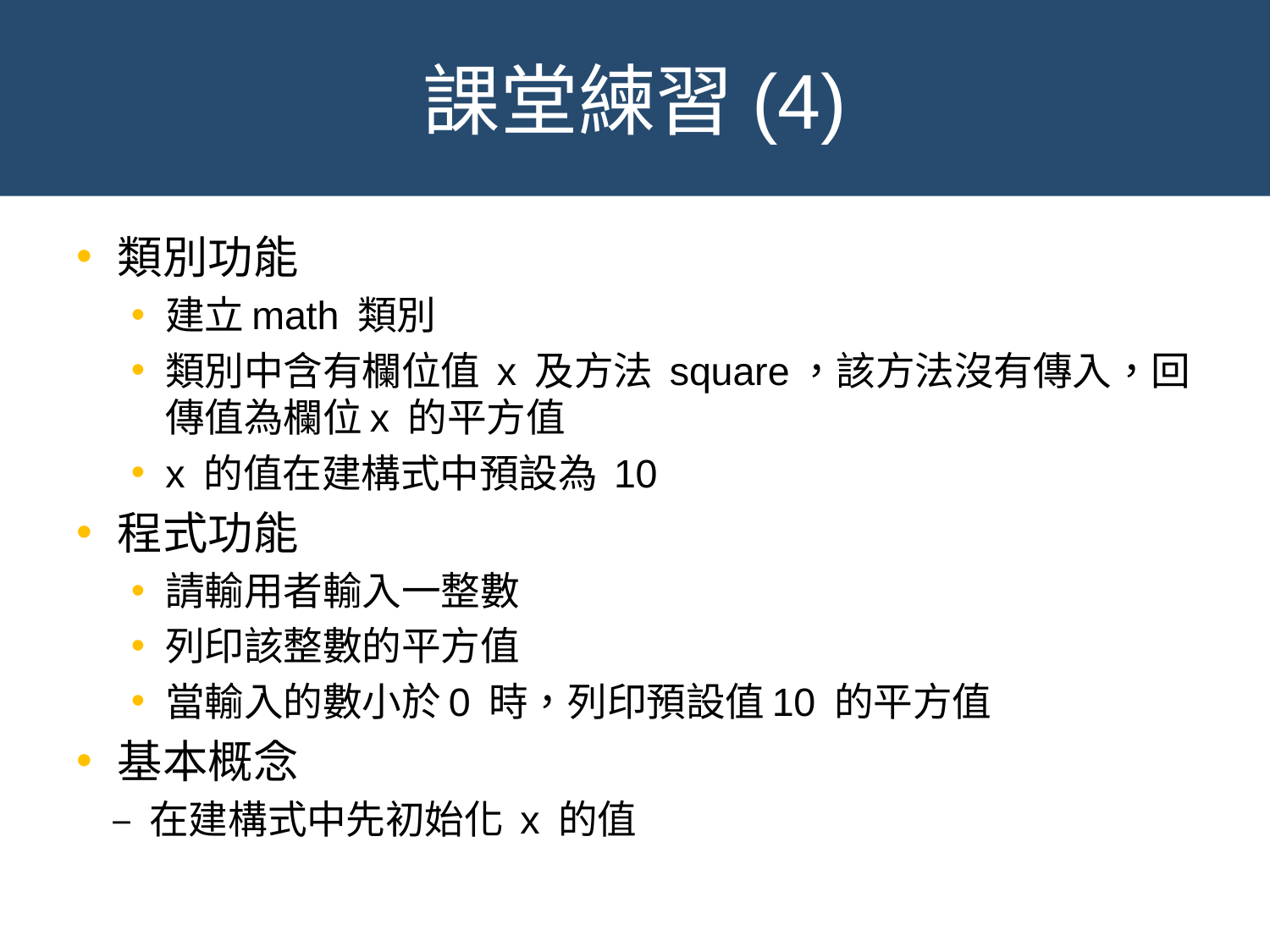

# 課堂練習(4)
類別功能
建立math 類別
類別中含有欄位值 x 及方法 square，該方法沒有傳入，回傳值為欄位x 的平方值
x 的值在建構式中預設為 10
程式功能
請輸用者輸入一整數
列印該整數的平方值
當輸入的數小於0 時，列印預設值10 的平方值
基本概念
    – 在建構式中先初始化 x 的值